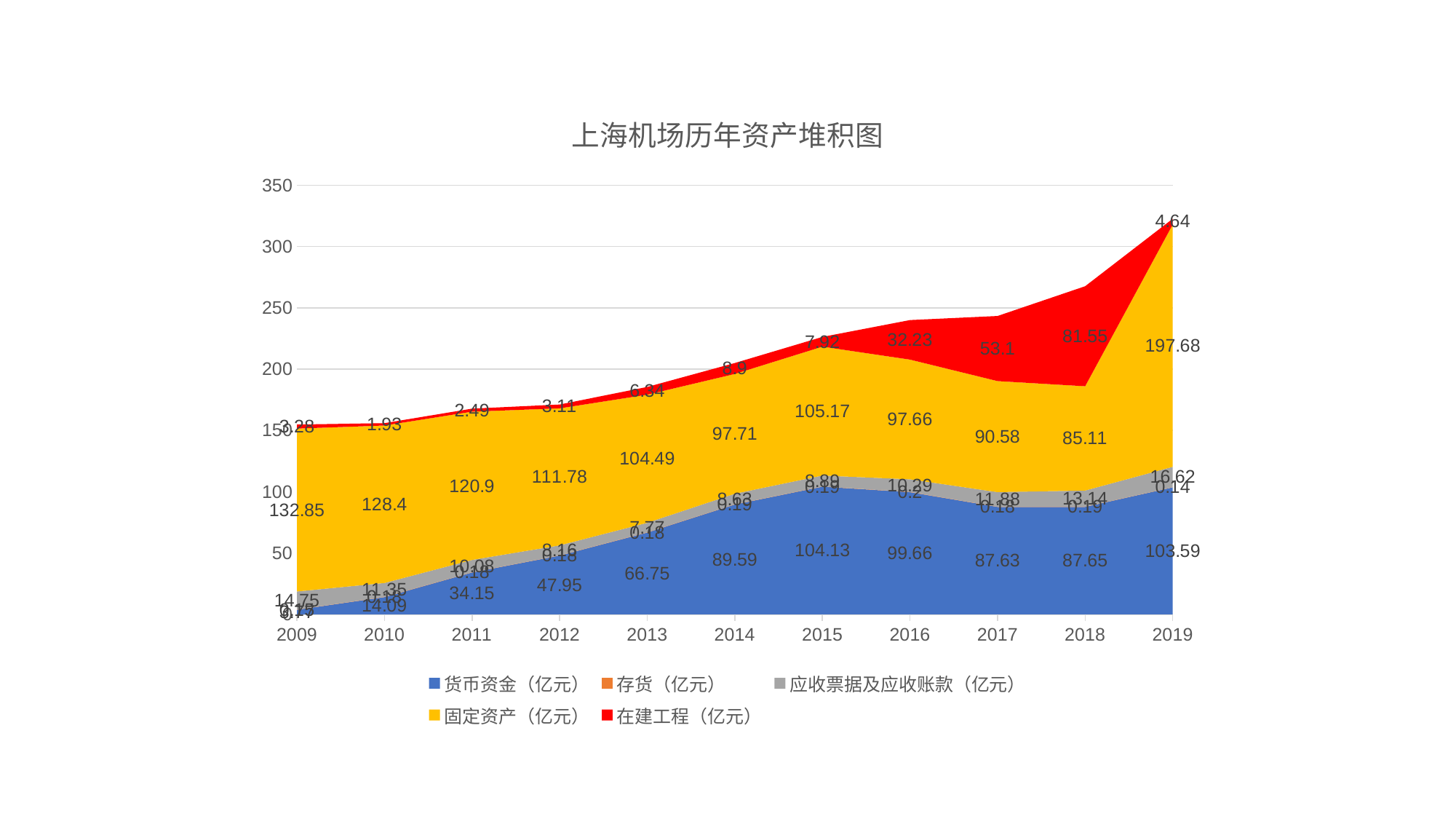

### Chart: 上海机场历年资产堆积图

| Category | 货币资金（亿元） | 存货（亿元） | 应收票据及应收账款（亿元） | 固定资产（亿元） | 在建工程（亿元） |
|---|---|---|---|---|---|
| 2009 | 3.77 | 0.15 | 14.75 | 132.85 | 3.28 |
| 2010 | 14.09 | 0.18 | 11.35 | 128.4 | 1.93 |
| 2011 | 34.15 | 0.18 | 10.08 | 120.9 | 2.49 |
| 2012 | 47.95 | 0.18 | 8.16 | 111.78 | 3.11 |
| 2013 | 66.75 | 0.18 | 7.77 | 104.49 | 6.34 |
| 2014 | 89.59 | 0.19 | 8.63 | 97.71 | 8.9 |
| 2015 | 104.13 | 0.19 | 8.89 | 105.17 | 7.92 |
| 2016 | 99.66 | 0.2 | 10.29 | 97.66 | 32.23 |
| 2017 | 87.63 | 0.18 | 11.88 | 90.58 | 53.1 |
| 2018 | 87.65 | 0.19 | 13.14 | 85.11 | 81.55 |
| 2019 | 103.59 | 0.14 | 16.62 | 197.68 | 4.64 |